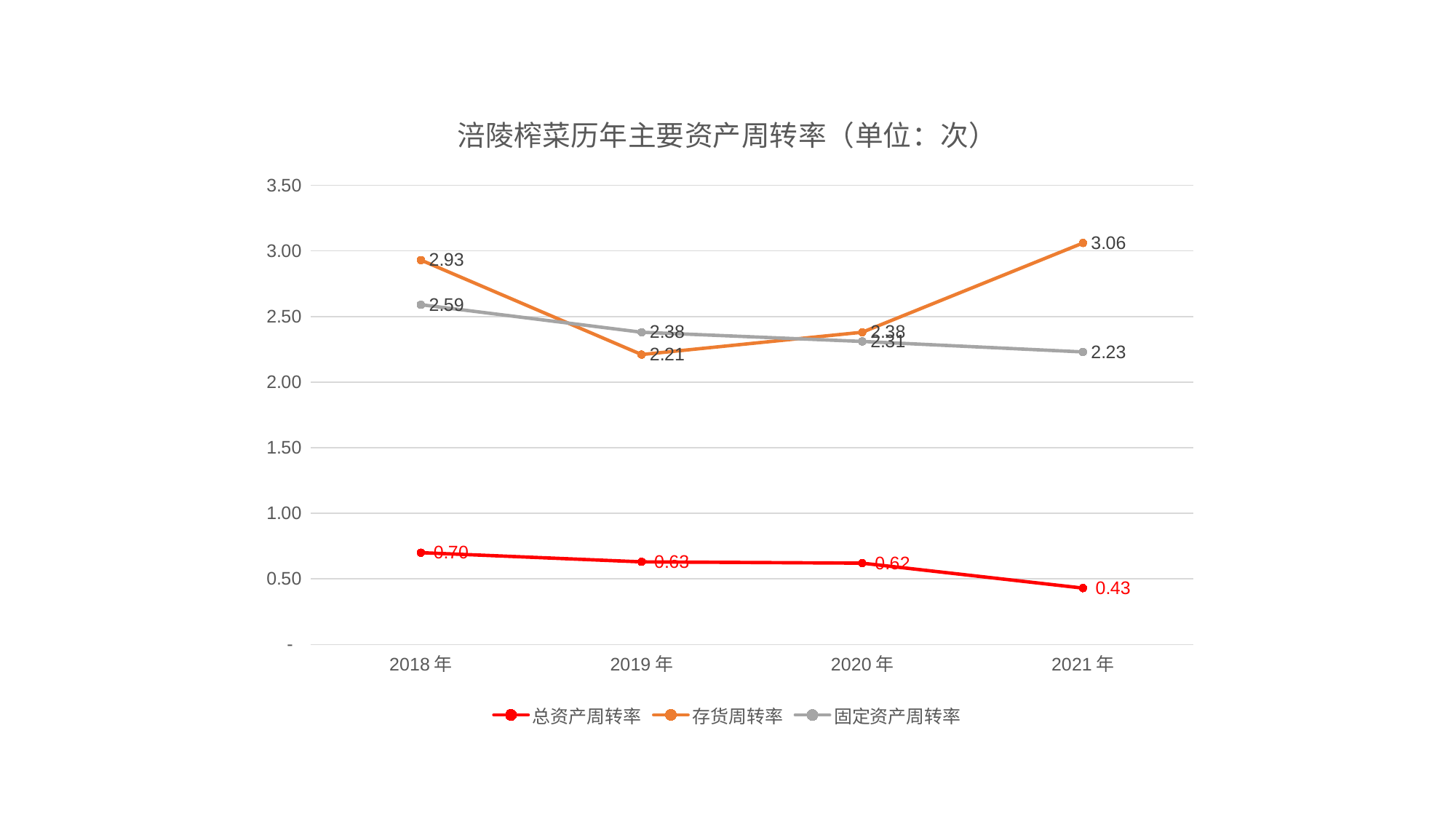

### Chart: 涪陵榨菜历年主要资产周转率（单位：次）

| Category | 总资产周转率 | 存货周转率 | 固定资产周转率 |
|---|---|---|---|
| 2018年 | 0.7 | 2.93 | 2.59 |
| 2019年 | 0.63 | 2.21 | 2.38 |
| 2020年 | 0.62 | 2.38 | 2.31 |
| 2021年 | 0.43 | 3.06 | 2.23 |